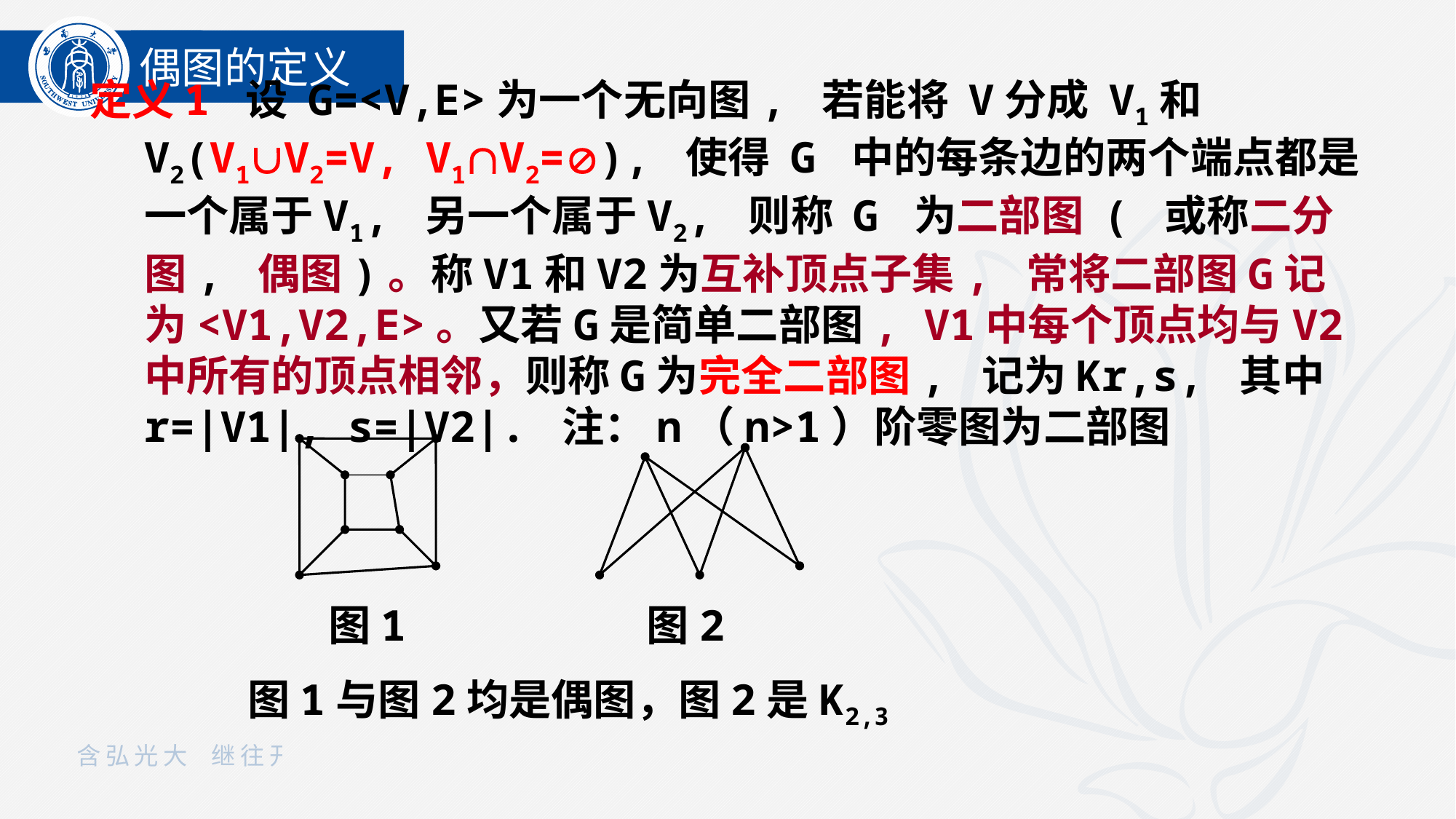

偶图的定义
定义1 设 G=<V,E>为一个无向图, 若能将 V分成 V1和V2(V1∪V2=V, V1∩V2=∅), 使得 G 中的每条边的两个端点都是一个属于V1, 另一个属于V2, 则称 G 为二部图 ( 或称二分图, 偶图)。称V1和V2为互补顶点子集, 常将二部图G记为<V1,V2,E>。又若G是简单二部图, V1中每个顶点均与V2中所有的顶点相邻，则称G为完全二部图, 记为Kr,s, 其中r=|V1|, s=|V2|. 注：n（n>1）阶零图为二部图

图1

图2
      图1与图2均是偶图，图2是K2,3